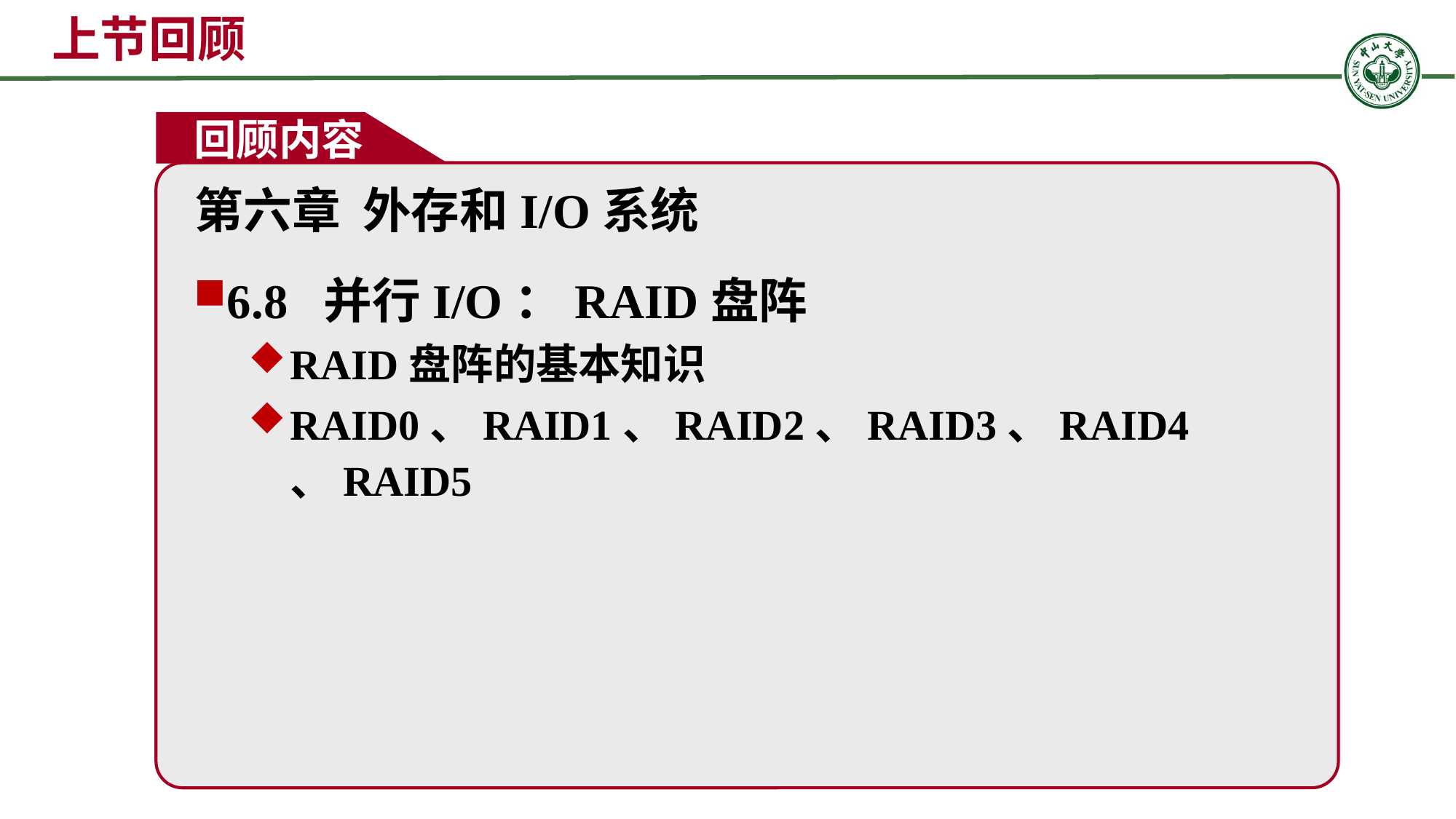

上节回顾
回顾内容

第六章  外存和I/O系统
6.8  并行I/O：RAID盘阵
RAID盘阵的基本知识
RAID0、RAID1、RAID2、RAID3、RAID4、RAID5